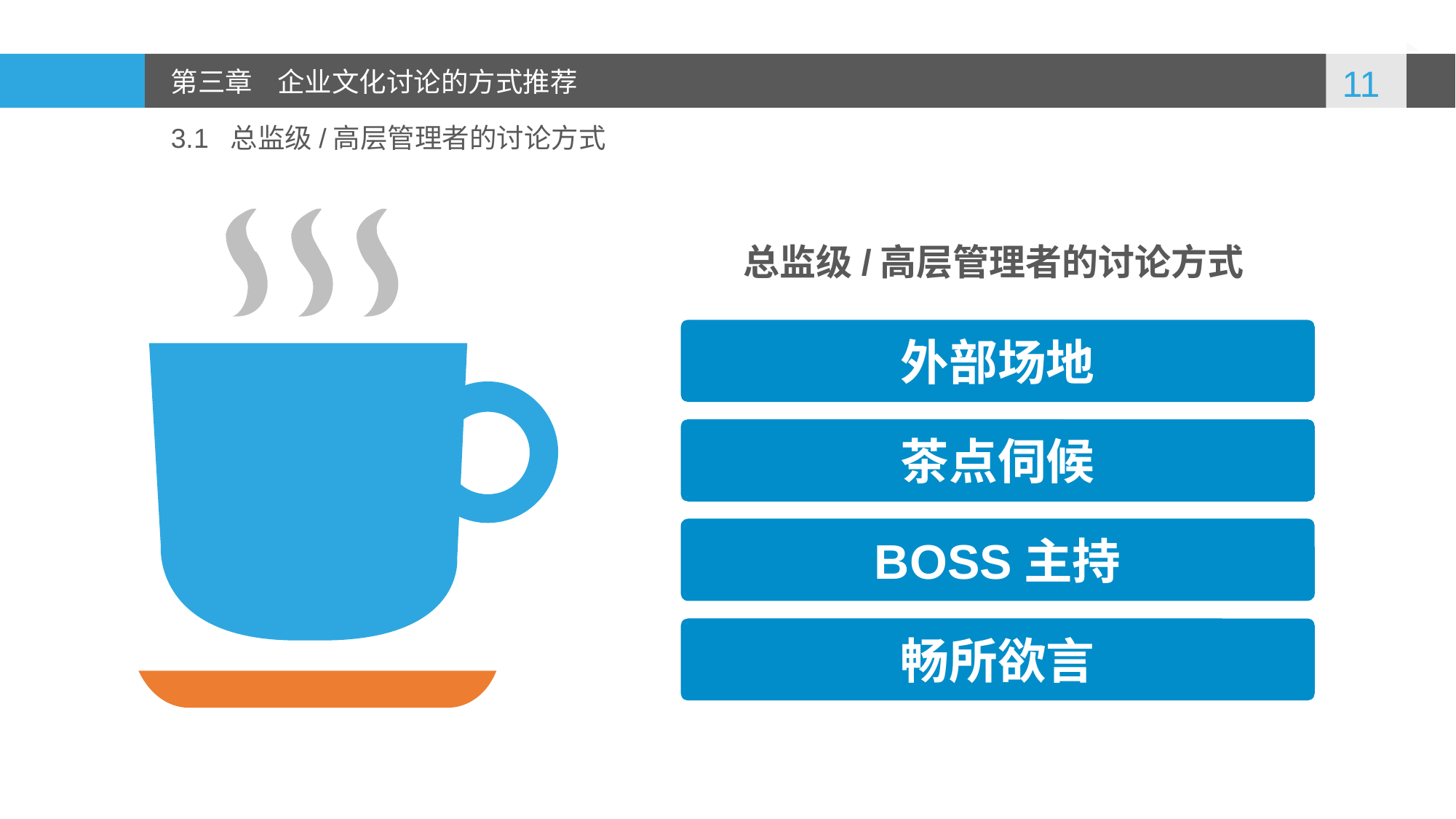

第三章    企业文化讨论的方式推荐
3.1  总监级/高层管理者的讨论方式

总监级/高层管理者的讨论方式
外部场地
茶点伺候
BOSS主持
畅所欲言